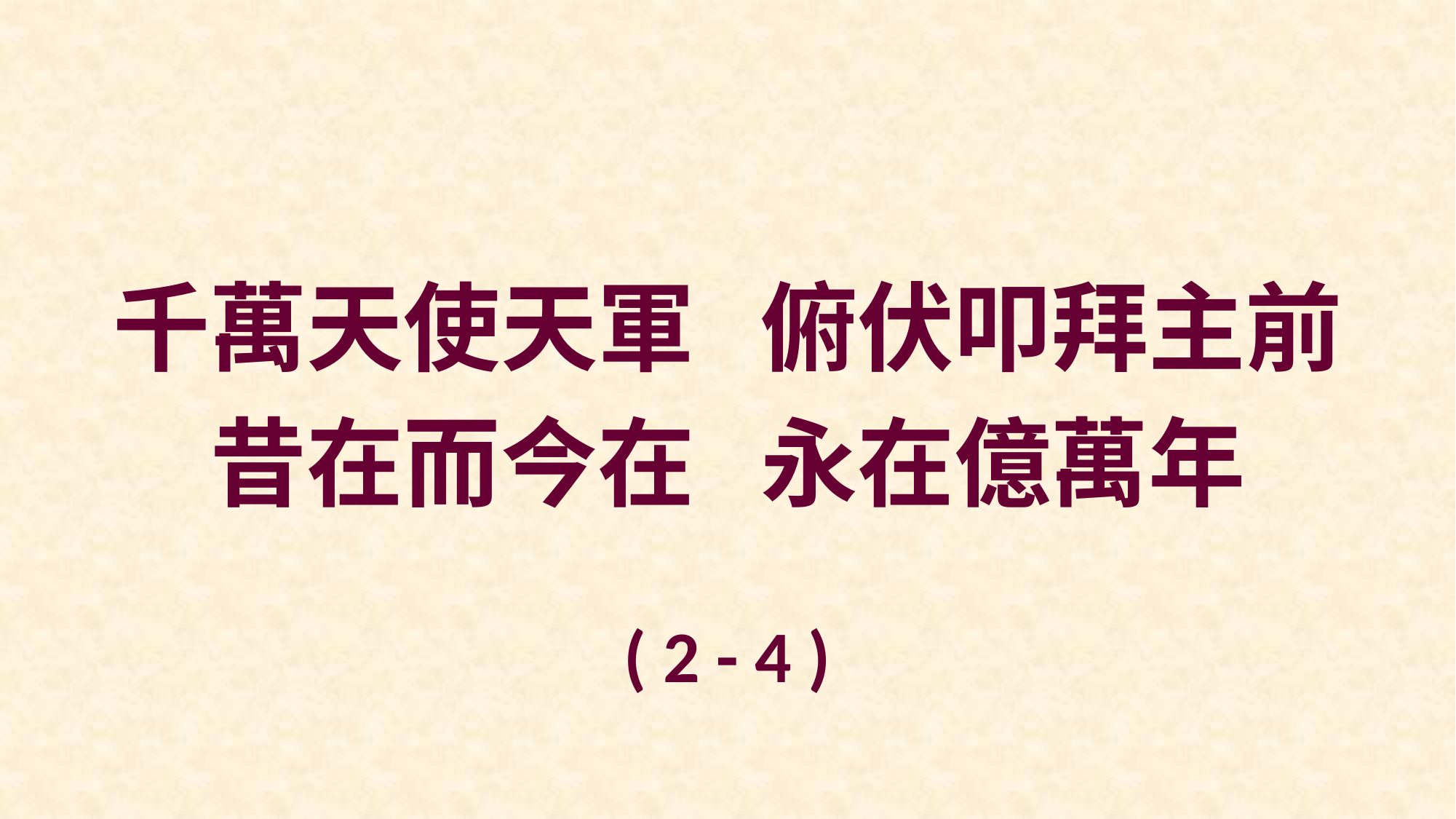

千萬天使天軍   俯伏叩拜主前
昔在而今在   永在億萬年
( 2 - 4 )